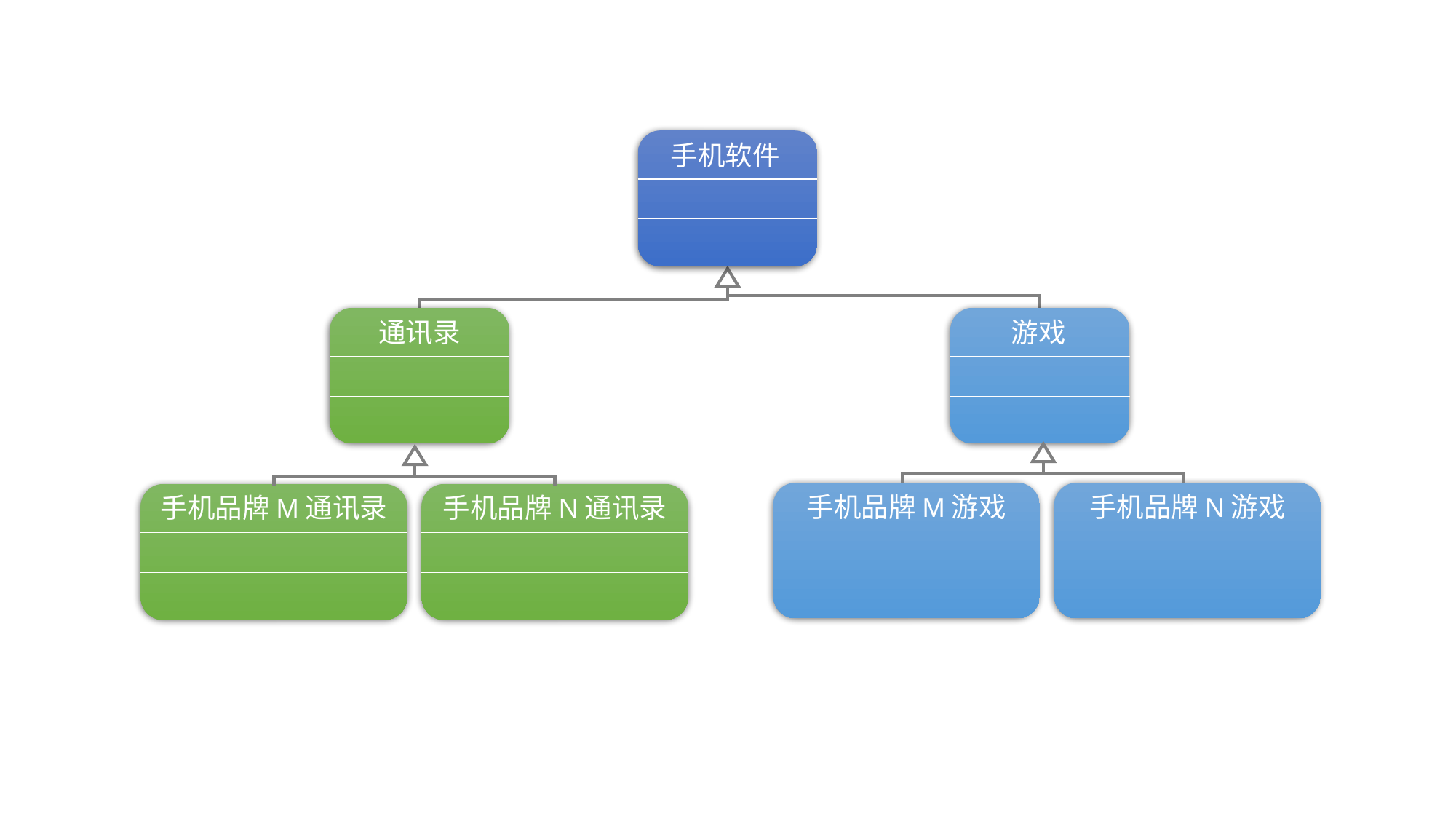

手机软件

通讯录

游戏

手机品牌M游戏

手机品牌N游戏

手机品牌M通讯录

手机品牌N通讯录